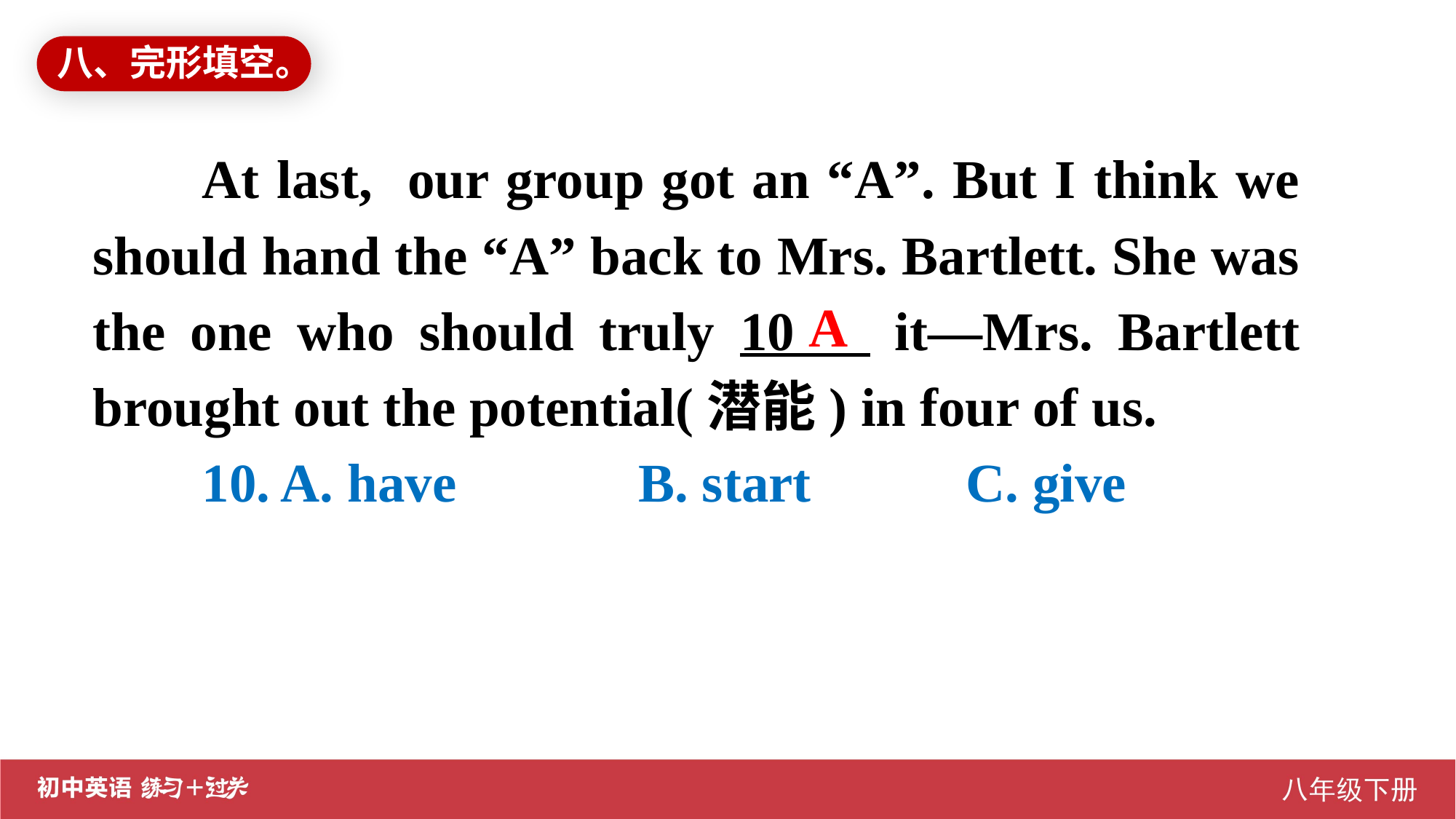

八、完形填空。

At last,  our group got an “A”. But I think we should hand the “A” back to Mrs. Bartlett. She was the one who should truly 10    it—Mrs. Bartlett brought out the potential(潜能) in four of us.
10. A. have		B. start		C. give
A